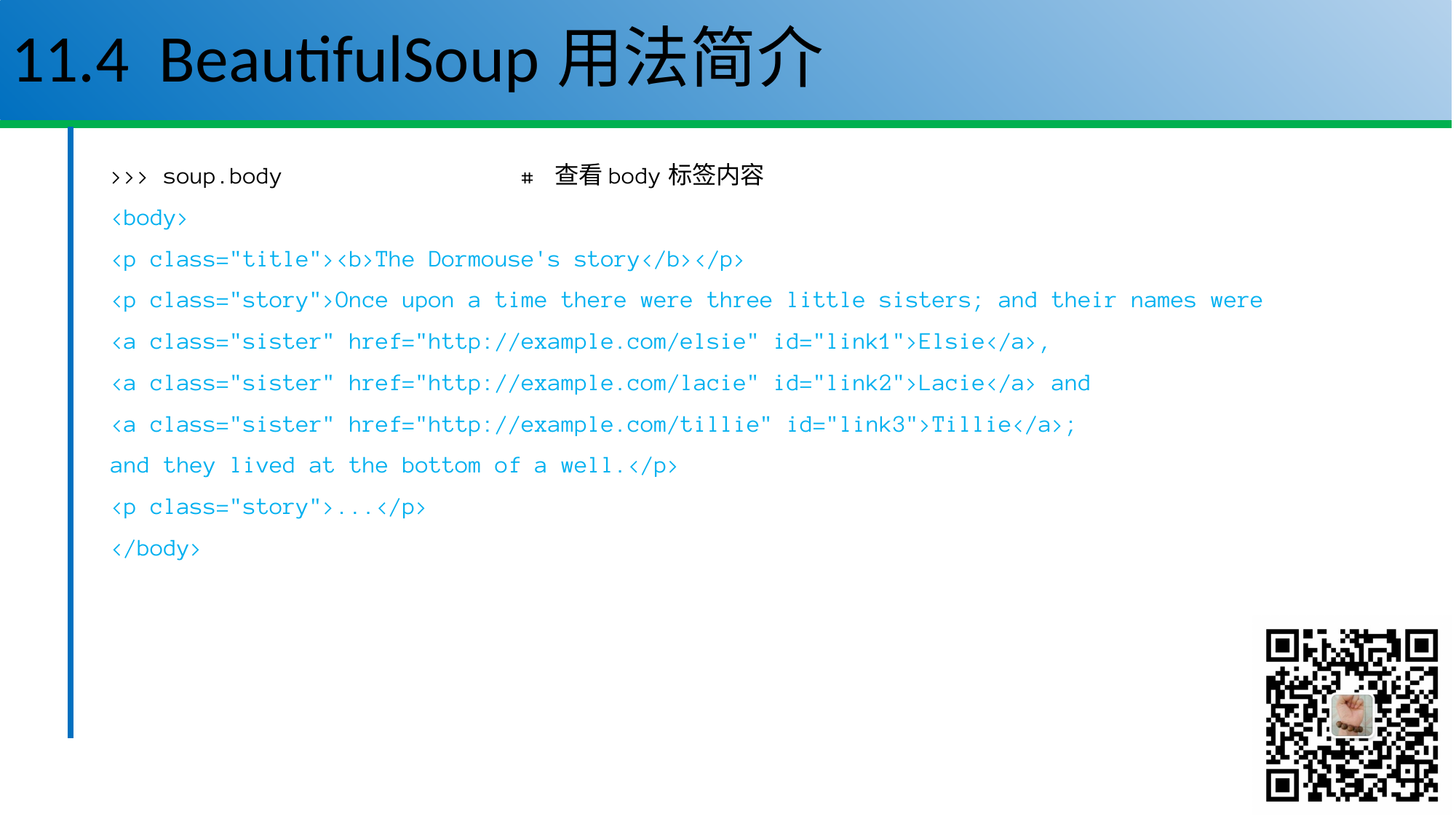

# 11.4  BeautifulSoup用法简介
>>> soup.body                  # 查看body标签内容
<body>
<p class="title"><b>The Dormouse's story</b></p>
<p class="story">Once upon a time there were three little sisters; and their names were
<a class="sister" href="http://example.com/elsie" id="link1">Elsie</a>,
<a class="sister" href="http://example.com/lacie" id="link2">Lacie</a> and
<a class="sister" href="http://example.com/tillie" id="link3">Tillie</a>;
and they lived at the bottom of a well.</p>
<p class="story">...</p>
</body>
51